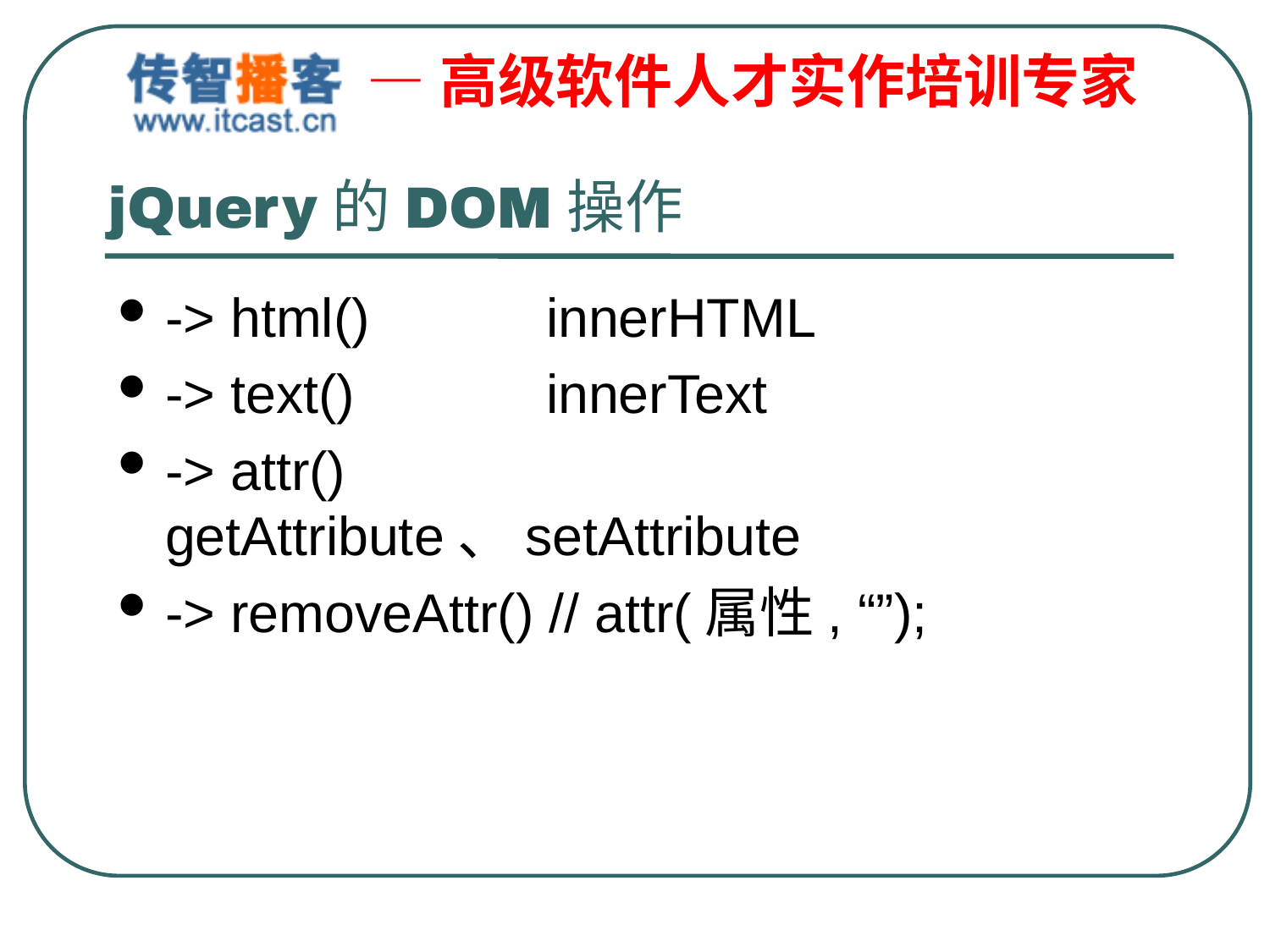

# jQuery的DOM操作
-> html()		innerHTML
-> text()		innerText
-> attr()		getAttribute、setAttribute
-> removeAttr() // attr(属性, “”);